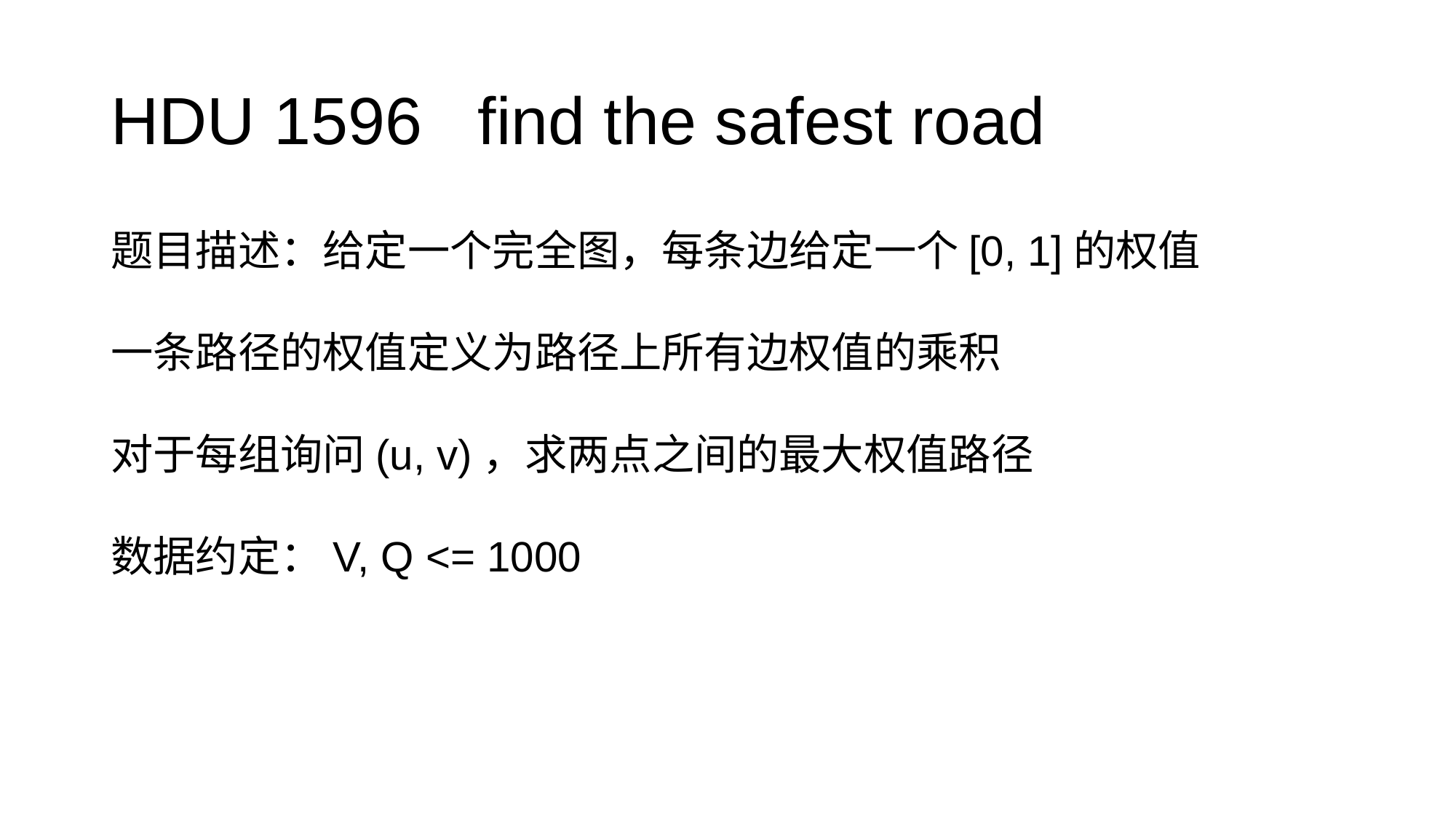

# HDU 1596   find the safest road
题目描述：给定一个完全图，每条边给定一个[0, 1]的权值

一条路径的权值定义为路径上所有边权值的乘积

对于每组询问(u, v)，求两点之间的最大权值路径

数据约定：V, Q <= 1000